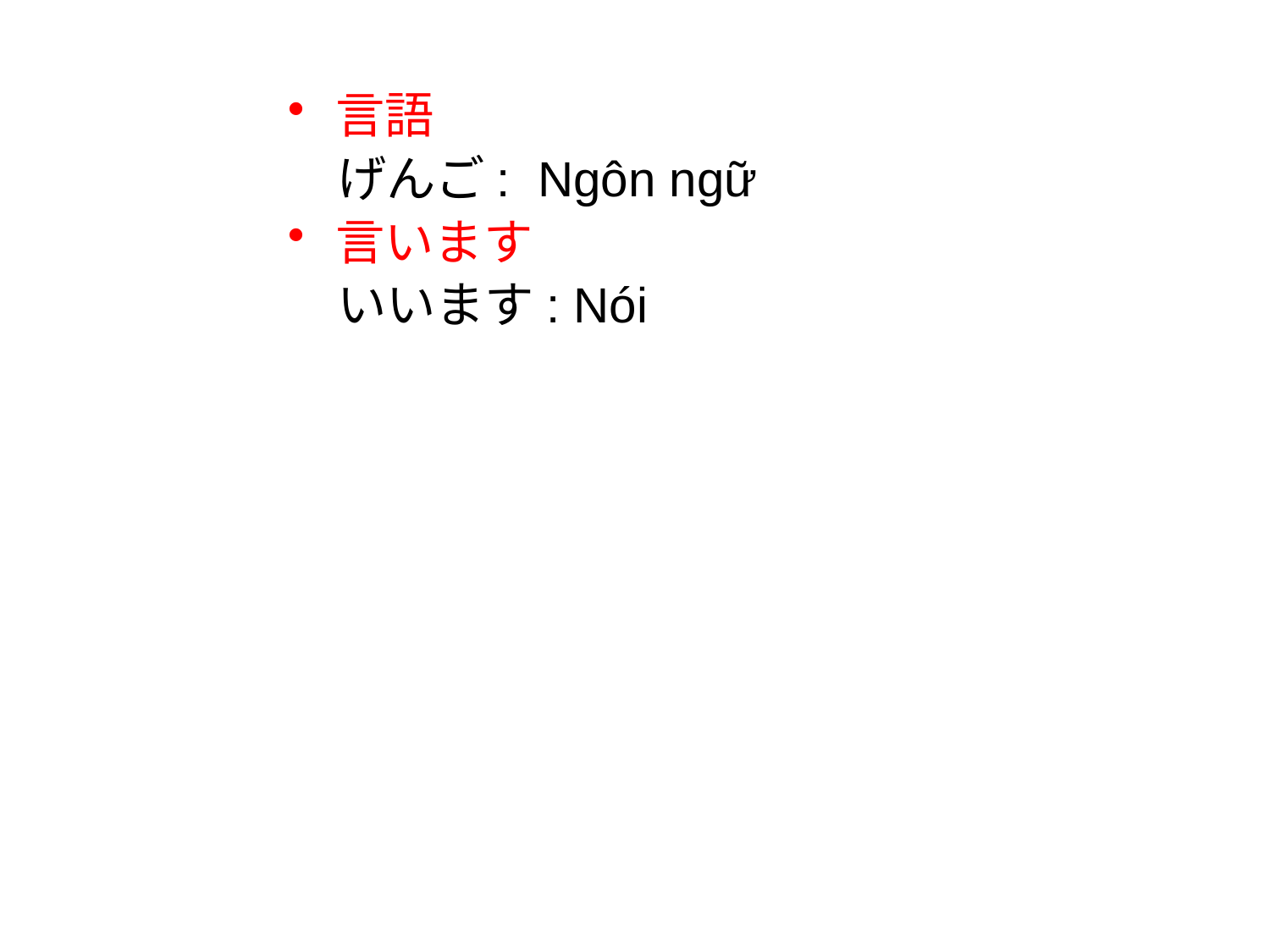

言語
　げんご:  Ngôn ngữ
言います
　いいます: Nói